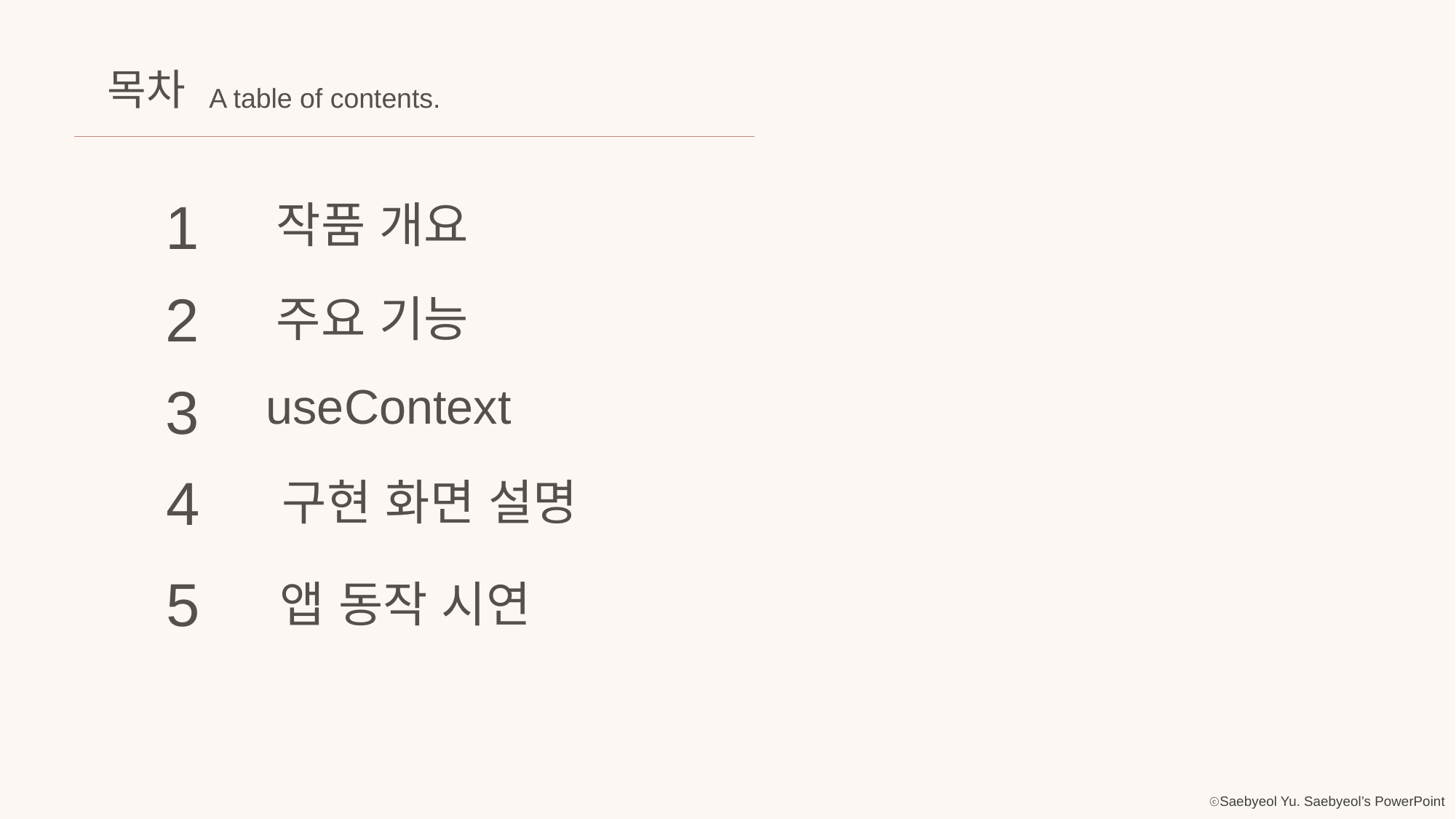

목차
A table of contents.
1
작품 개요
2
주요 기능
3
useContext
4
구현 화면 설명
5
앱 동작 시연